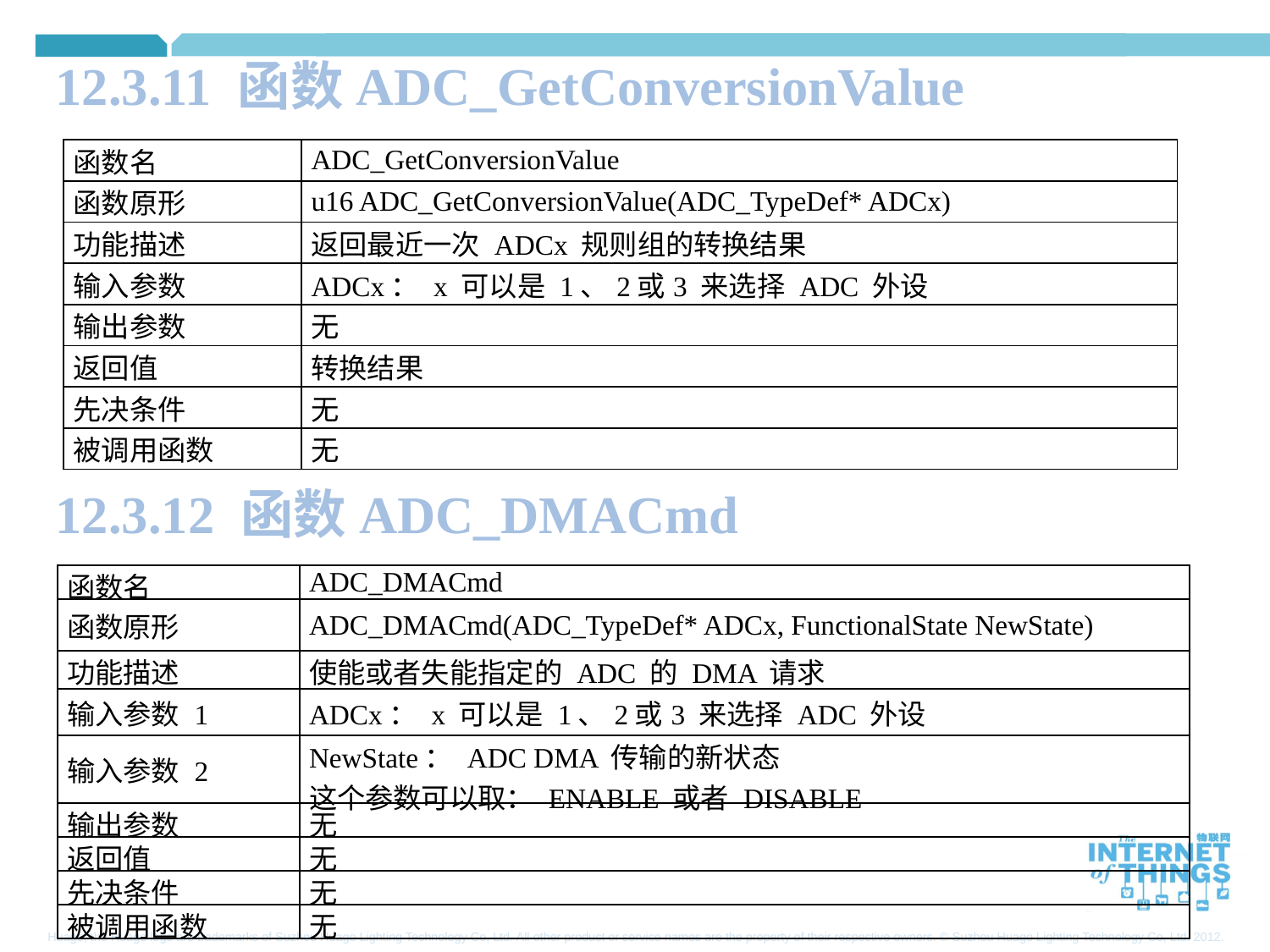

12.3.11 函数ADC_GetConversionValue
| 函数名 | ADC\_GetConversionValue |
| --- | --- |
| 函数原形 | u16 ADC\_GetConversionValue(ADC\_TypeDef\* ADCx) |
| 功能描述 | 返回最近一次 ADCx 规则组的转换结果 |
| 输入参数 | ADCx： x 可以是 1、2或3 来选择 ADC 外设 |
| 输出参数 | 无 |
| 返回值 | 转换结果 |
| 先决条件 | 无 |
| 被调用函数 | 无 |
12.3.12 函数ADC_DMACmd
| 函数名 | ADC\_DMACmd |
| --- | --- |
| 函数原形 | ADC\_DMACmd(ADC\_TypeDef\* ADCx, FunctionalState NewState) |
| 功能描述 | 使能或者失能指定的 ADC 的 DMA 请求 |
| 输入参数 1 | ADCx： x 可以是 1、2或3 来选择 ADC 外设 |
| 输入参数 2 | NewState： ADC DMA 传输的新状态 这个参数可以取： ENABLE 或者 DISABLE |
| 输出参数 | 无 |
| 返回值 | 无 |
| 先决条件 | 无 |
| 被调用函数 | 无 |